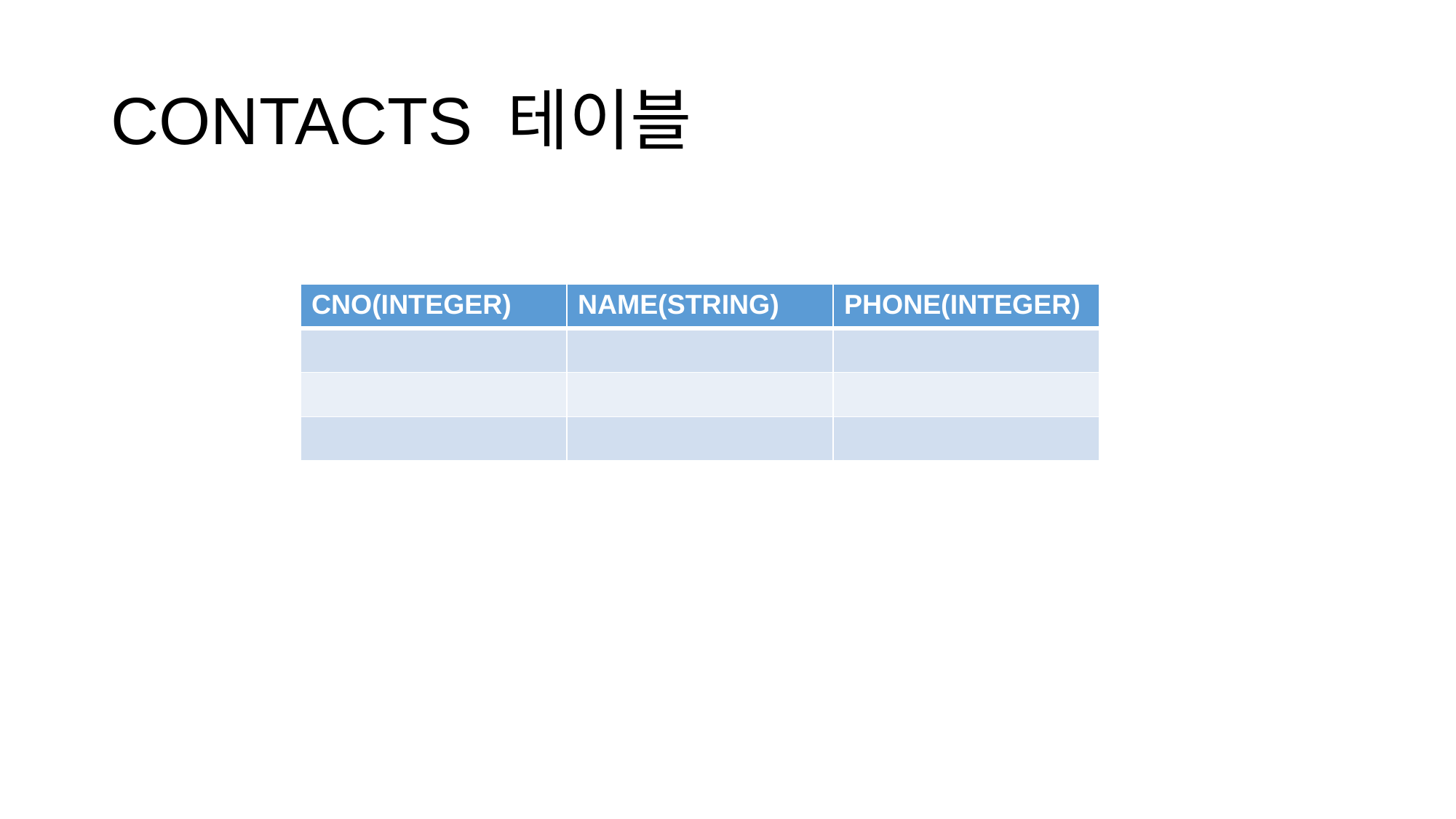

# CONTACTS 테이블
| CNO(INTEGER) | NAME(STRING) | PHONE(INTEGER) |
| --- | --- | --- |
|  |  |  |
|  |  |  |
|  |  |  |